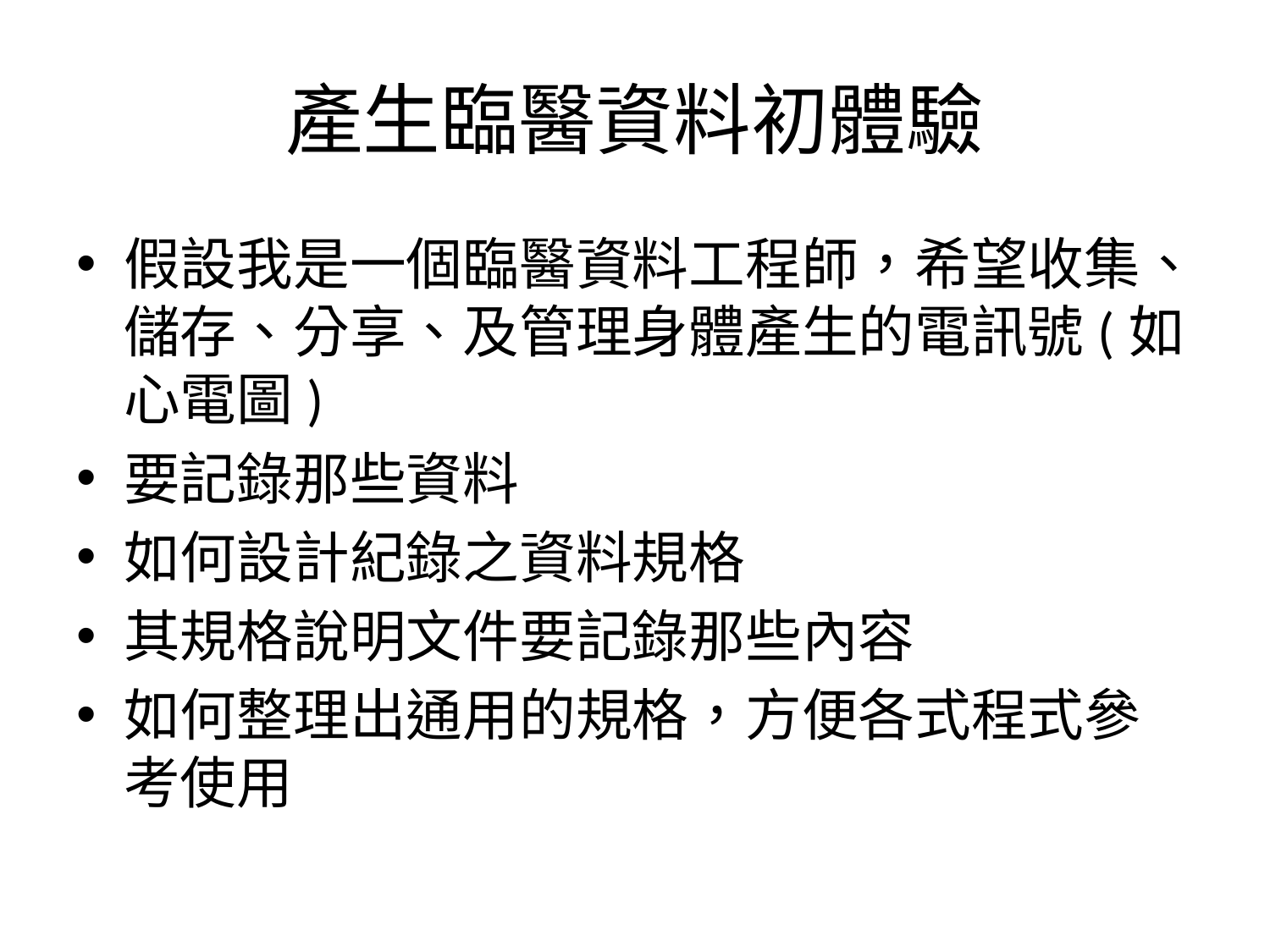

# 產生臨醫資料初體驗
假設我是一個臨醫資料工程師，希望收集、儲存、分享、及管理身體產生的電訊號(如心電圖)
要記錄那些資料
如何設計紀錄之資料規格
其規格說明文件要記錄那些內容
如何整理出通用的規格，方便各式程式參考使用